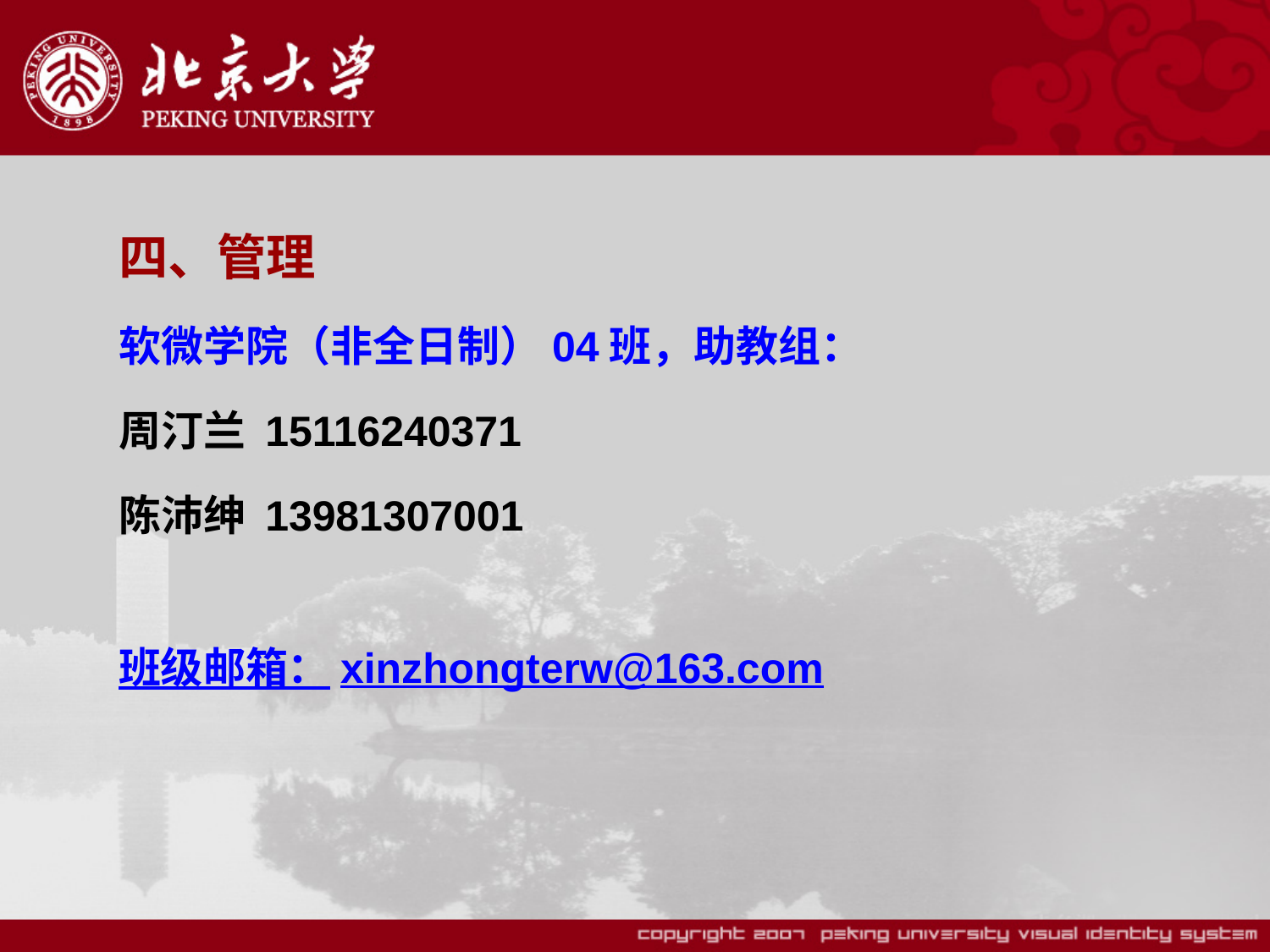

四、管理
软微学院（非全日制）04班，助教组：
周汀兰 15116240371
陈沛绅 13981307001

班级邮箱：xinzhongterw@163.com